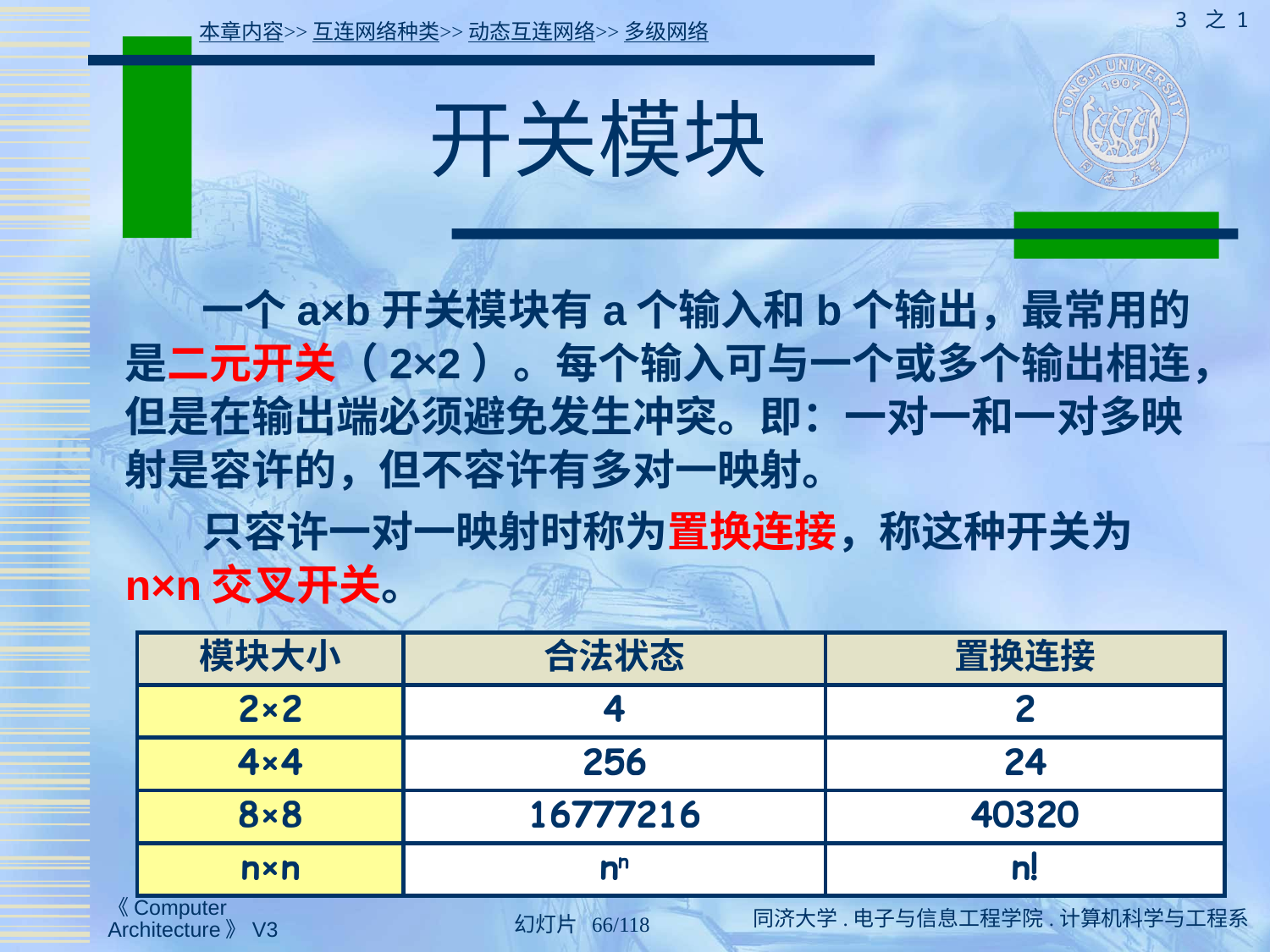

3 之 1
本章内容>>互连网络种类>>动态互连网络>>多级网络
# 开关模块
       一个a×b开关模块有a个输入和b个输出，最常用的是二元开关（2×2）。每个输入可与一个或多个输出相连，但是在输出端必须避免发生冲突。即：一对一和一对多映射是容许的，但不容许有多对一映射。
       只容许一对一映射时称为置换连接，称这种开关为n×n交叉开关。
模块大小
合法状态
置换连接
2×2
4
2
4×4
256
24
8×8
16777216
40320
n×n
nn
n!